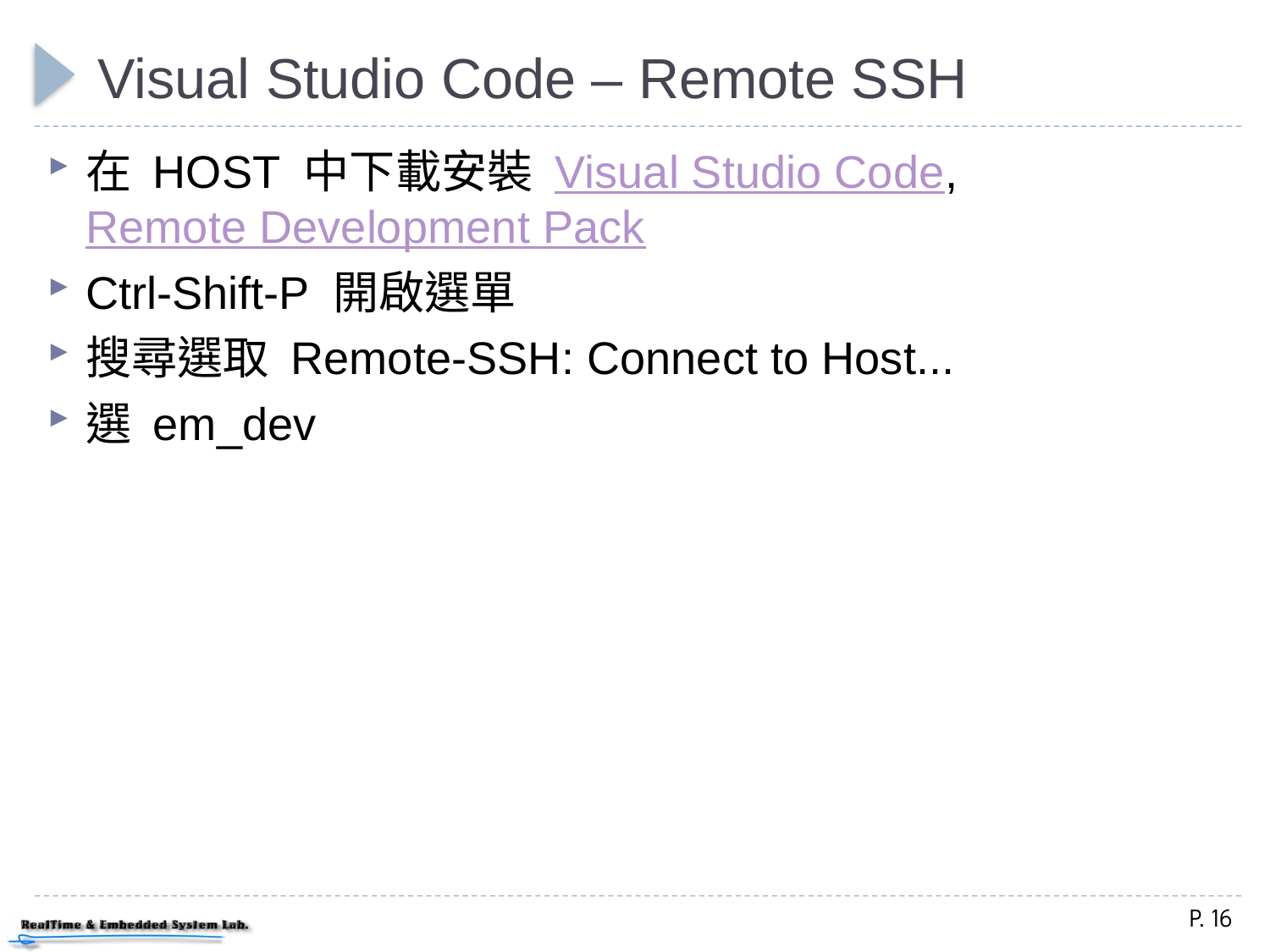

# Visual Studio Code – Remote SSH
在 HOST 中下載安裝 Visual Studio Code, Remote Development Pack
Ctrl-Shift-P 開啟選單
搜尋選取 Remote-SSH: Connect to Host...
選 em_dev